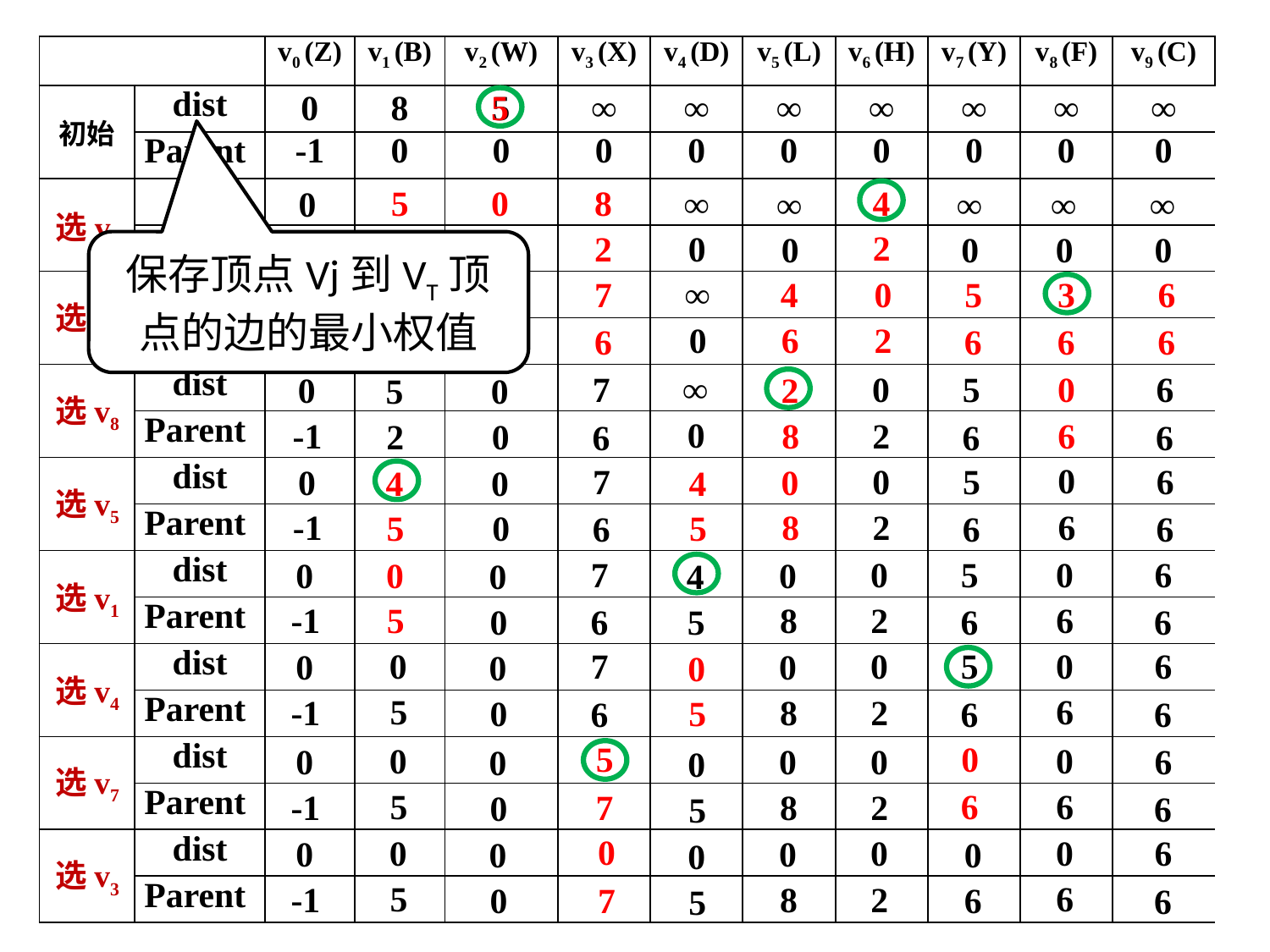

|  |  | v0 (Z) | v1 (B) | v2 (W) | v3 (X) | v4 (D) | v5 (L) | v6 (H) | v7 (Y) | v8 (F) | v9 (C) |
| --- | --- | --- | --- | --- | --- | --- | --- | --- | --- | --- | --- |
| 初始 | dist | 0 | 8 | 5 | ∞ | ∞ | ∞ | ∞ | ∞ | ∞ | ∞ |
|  | Parent | -1 | 0 | 0 | 0 | 0 | 0 | 0 | 0 | 0 | 0 |
|  | dist |  |  |  |  |  |  |  |  |  |  |
|  | Parent |  |  |  |  |  |  |  |  |  |  |
|  | dist |  |  |  |  |  |  |  |  |  |  |
|  | Parent |  |  |  |  |  |  |  |  |  |  |
|  | dist |  |  |  |  |  |  |  |  |  |  |
|  | Parent |  |  |  |  |  |  |  |  |  |  |
|  | dist |  |  |  |  |  |  |  |  |  |  |
|  | Parent |  |  |  |  |  |  |  |  |  |  |
|  | dist |  |  |  |  |  |  |  |  |  |  |
|  | Parent |  |  |  |  |  |  |  |  |  |  |
|  | dist |  |  |  |  |  |  |  |  |  |  |
|  | Parent |  |  |  |  |  |  |  |  |  |  |
|  | dist |  |  |  |  |  |  |  |  |  |  |
|  | Parent |  |  |  |  |  |  |  |  |  |  |
|  | dist |  |  |  |  |  |  |  |  |  |  |
|  | Parent |  |  |  |  |  |  |  |  |  |  |
5

5
0
8
4
0
∞
∞
∞
∞
∞

选v2
2
2
-1
0
2
0
0
0
0
0
保存顶点Vj到VT顶点的边的最小权值
7
∞
4
0
5
3
6
0
5
0

选v6
0
6
-1
2
2
0
6
6
6
6
0
7
∞
0
5
6
2
0
5
0

选v8
0
8
6
-1
2
2
0
6
6
6
0
7
0
5
6
0
0
4
0
4

选v5
6
-1
8
2
5
0
5
6
6
6
0
7
0
5
6
0
0
0
0
4

选v1
5
6
-1
8
2
0
5
6
6
6
0
0
7
0
5
6
0
0
0
0

选v4
5
6
-1
8
2
0
5
6
6
6
0
5
0
0
0
6
0
0
0
0

选v7
5
6
6
-1
7
8
2
0
6
5
0
0
0
0
6
0
0
0
0
0
选v3
5
6
-1
8
2
0
7
6
6
5